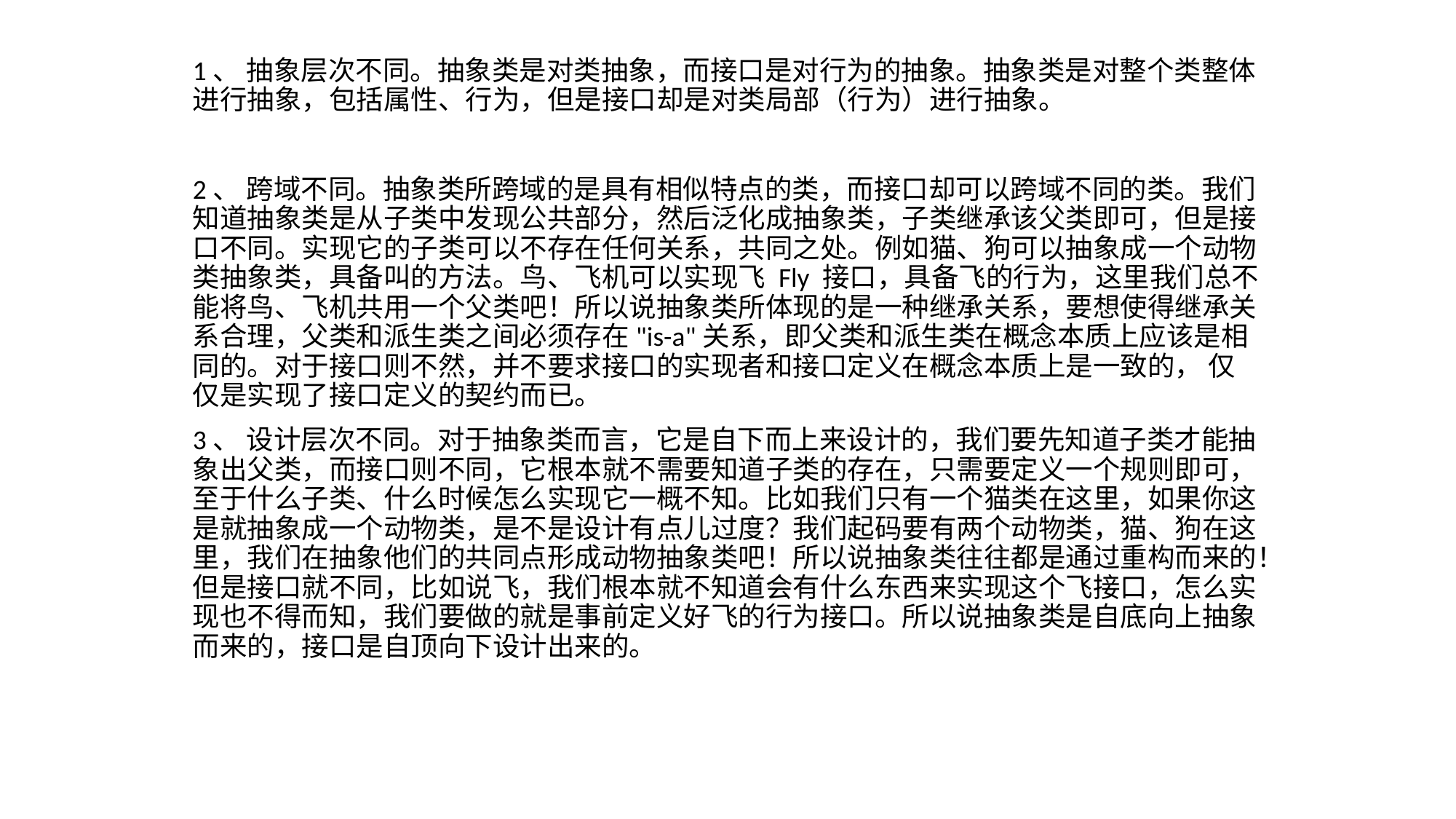

1、 抽象层次不同。抽象类是对类抽象，而接口是对行为的抽象。抽象类是对整个类整体进行抽象，包括属性、行为，但是接口却是对类局部（行为）进行抽象。

2、 跨域不同。抽象类所跨域的是具有相似特点的类，而接口却可以跨域不同的类。我们知道抽象类是从子类中发现公共部分，然后泛化成抽象类，子类继承该父类即可，但是接口不同。实现它的子类可以不存在任何关系，共同之处。例如猫、狗可以抽象成一个动物类抽象类，具备叫的方法。鸟、飞机可以实现飞 Fly 接口，具备飞的行为，这里我们总不能将鸟、飞机共用一个父类吧！所以说抽象类所体现的是一种继承关系，要想使得继承关系合理，父类和派生类之间必须存在"is-a"关系，即父类和派生类在概念本质上应该是相同的。对于接口则不然，并不要求接口的实现者和接口定义在概念本质上是一致的， 仅仅是实现了接口定义的契约而已。
3、 设计层次不同。对于抽象类而言，它是自下而上来设计的，我们要先知道子类才能抽象出父类，而接口则不同，它根本就不需要知道子类的存在，只需要定义一个规则即可，至于什么子类、什么时候怎么实现它一概不知。比如我们只有一个猫类在这里，如果你这是就抽象成一个动物类，是不是设计有点儿过度？我们起码要有两个动物类，猫、狗在这里，我们在抽象他们的共同点形成动物抽象类吧！所以说抽象类往往都是通过重构而来的！但是接口就不同，比如说飞，我们根本就不知道会有什么东西来实现这个飞接口，怎么实现也不得而知，我们要做的就是事前定义好飞的行为接口。所以说抽象类是自底向上抽象而来的，接口是自顶向下设计出来的。